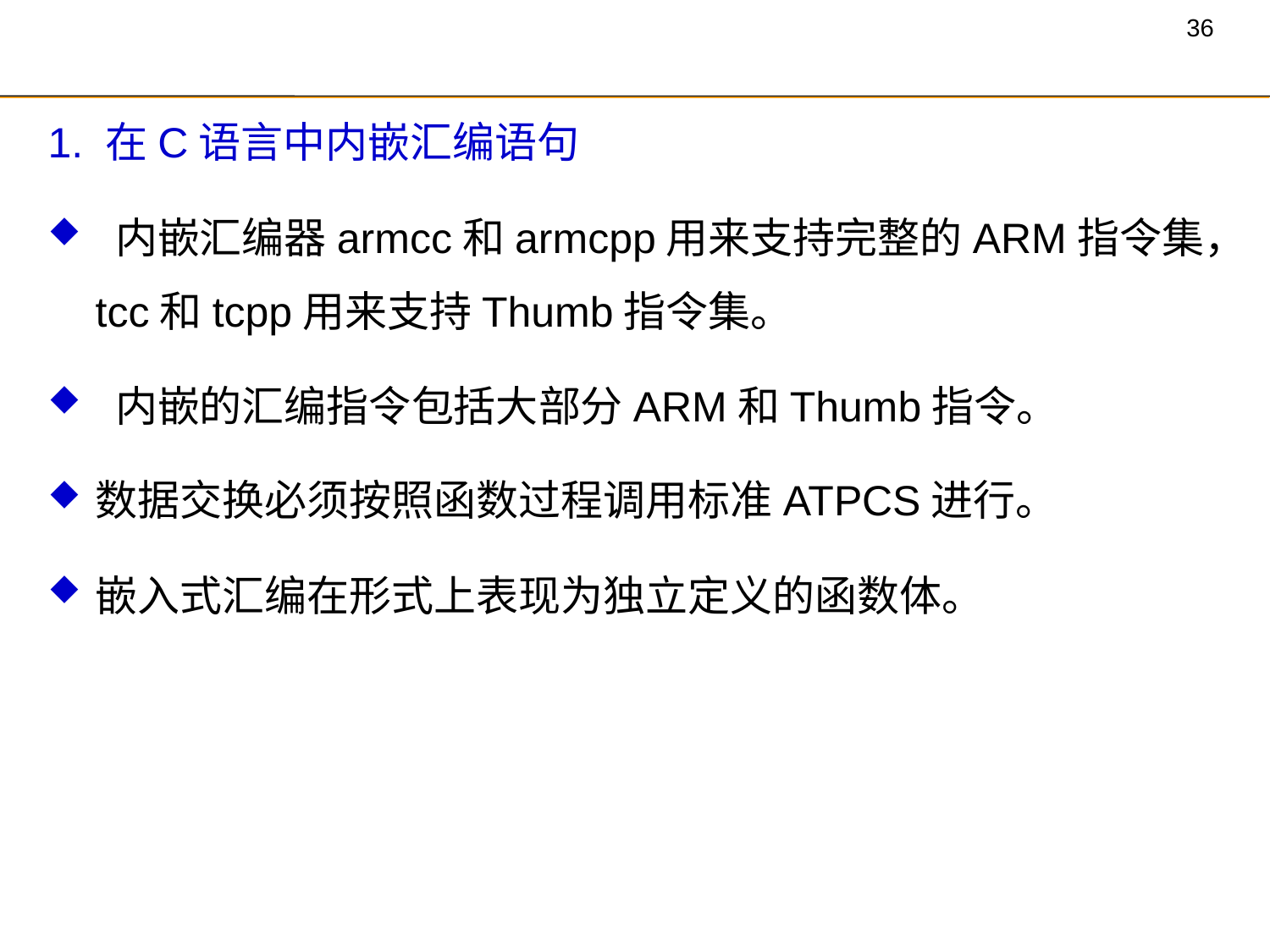

# 1. 在C语言中内嵌汇编语句
 内嵌汇编器armcc和armcpp用来支持完整的ARM指令集，tcc和tcpp用来支持Thumb指令集。
 内嵌的汇编指令包括大部分ARM和Thumb指令。
数据交换必须按照函数过程调用标准ATPCS进行。
嵌入式汇编在形式上表现为独立定义的函数体。